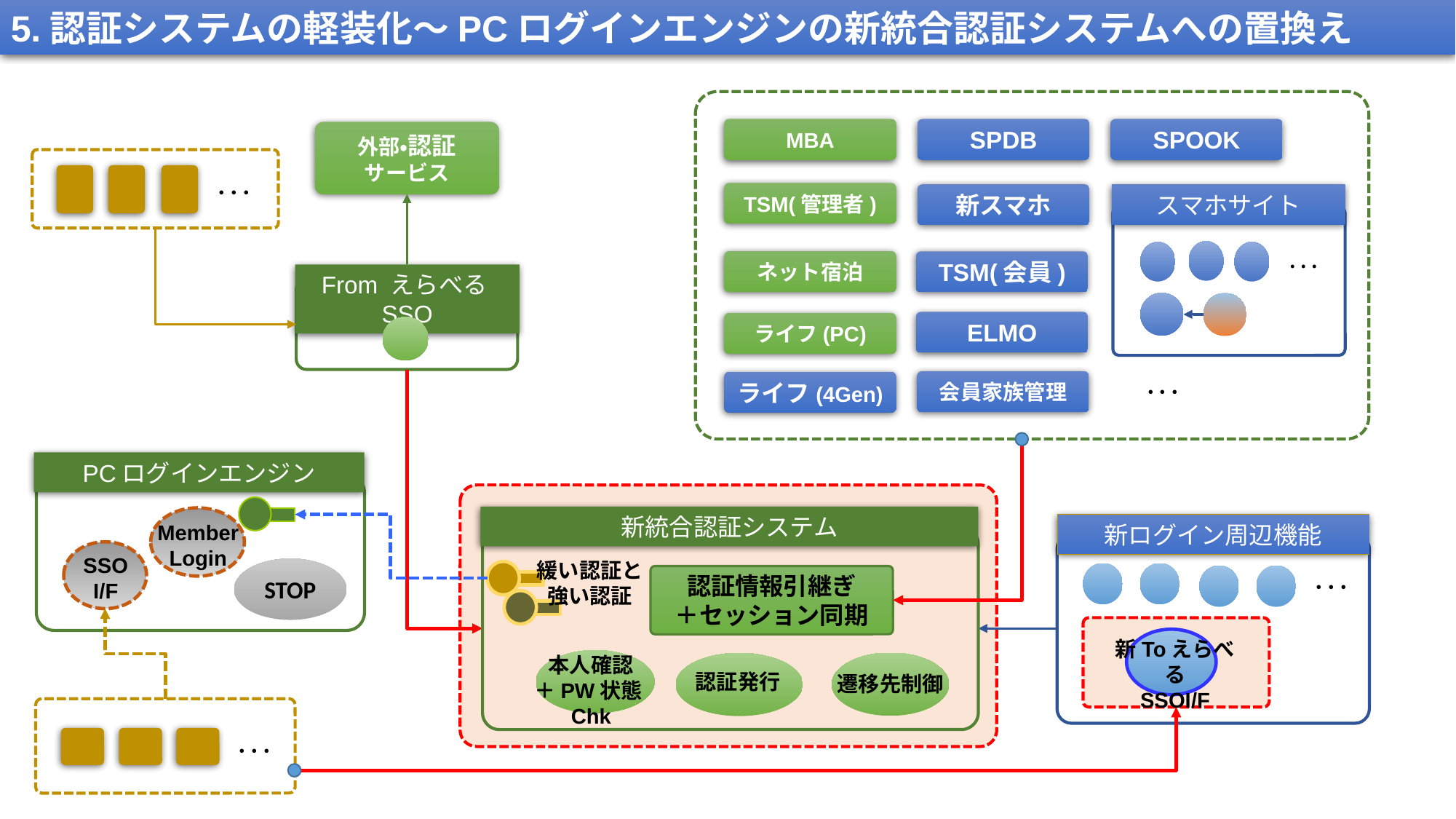

5.認証システムの軽装化～PCログインエンジンの新統合認証システムへの置換え

MBA
SPDB
SPOOK
外部・認証
サービス

･･･
TSM(管理者)
新スマホ
スマホサイト

･･･
ネット宿泊
TSM(会員)
From えらべるSSO

ELMO
ライフ(PC)

会員家族管理
ライフ(4Gen)
･･･

PCログインエンジン

新統合認証システム

Member
Login
新ログイン周辺機能

SSO
I/F
緩い認証と
強い認証
STOP

認証情報引継ぎ
＋セッション同期
･･･

新Toえらべる
SSOI/F
本人確認
＋PW状態Chk

認証発行
遷移先制御

･･･